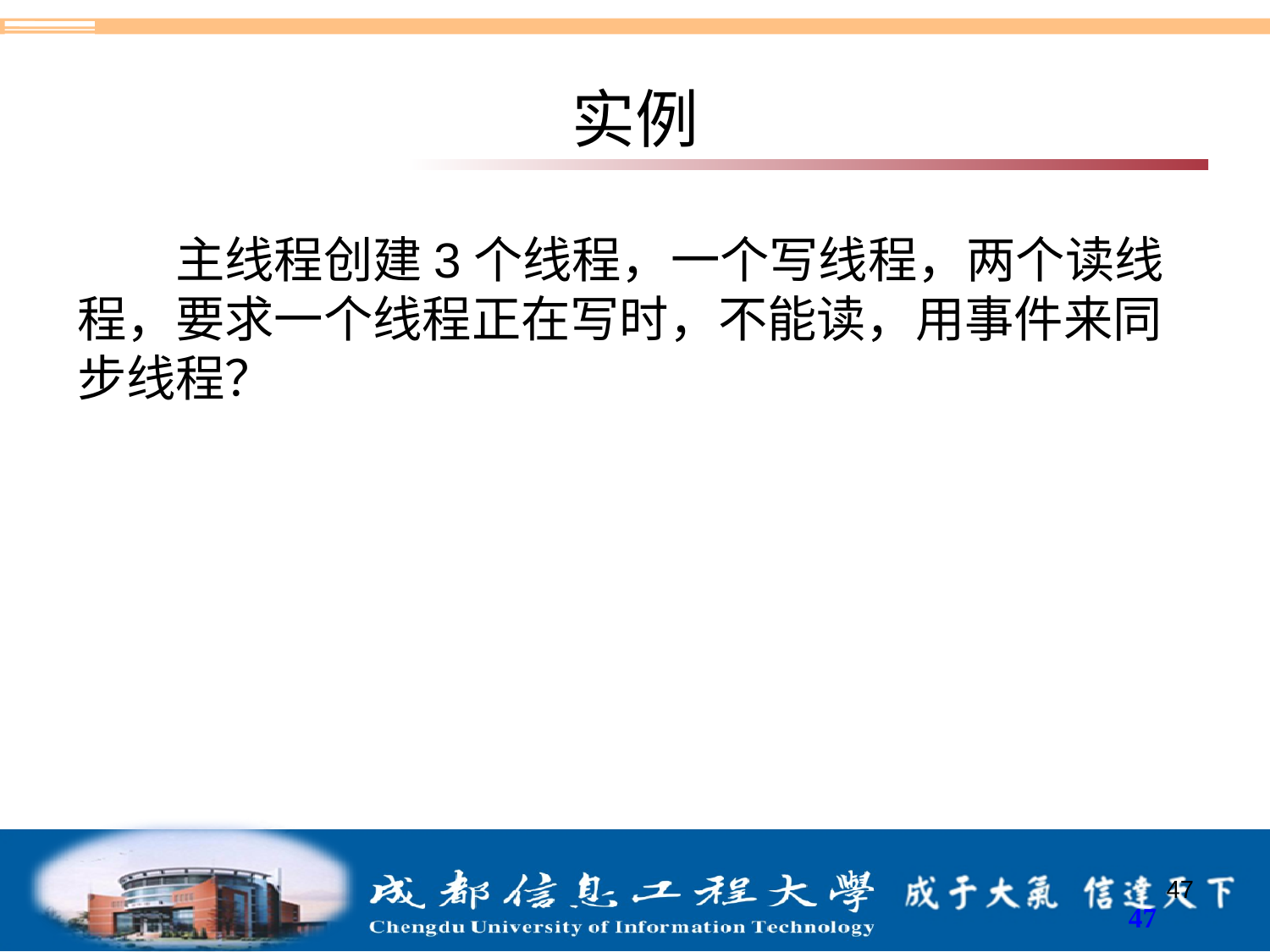

# 实例
主线程创建3个线程，一个写线程，两个读线程，要求一个线程正在写时，不能读，用事件来同步线程？